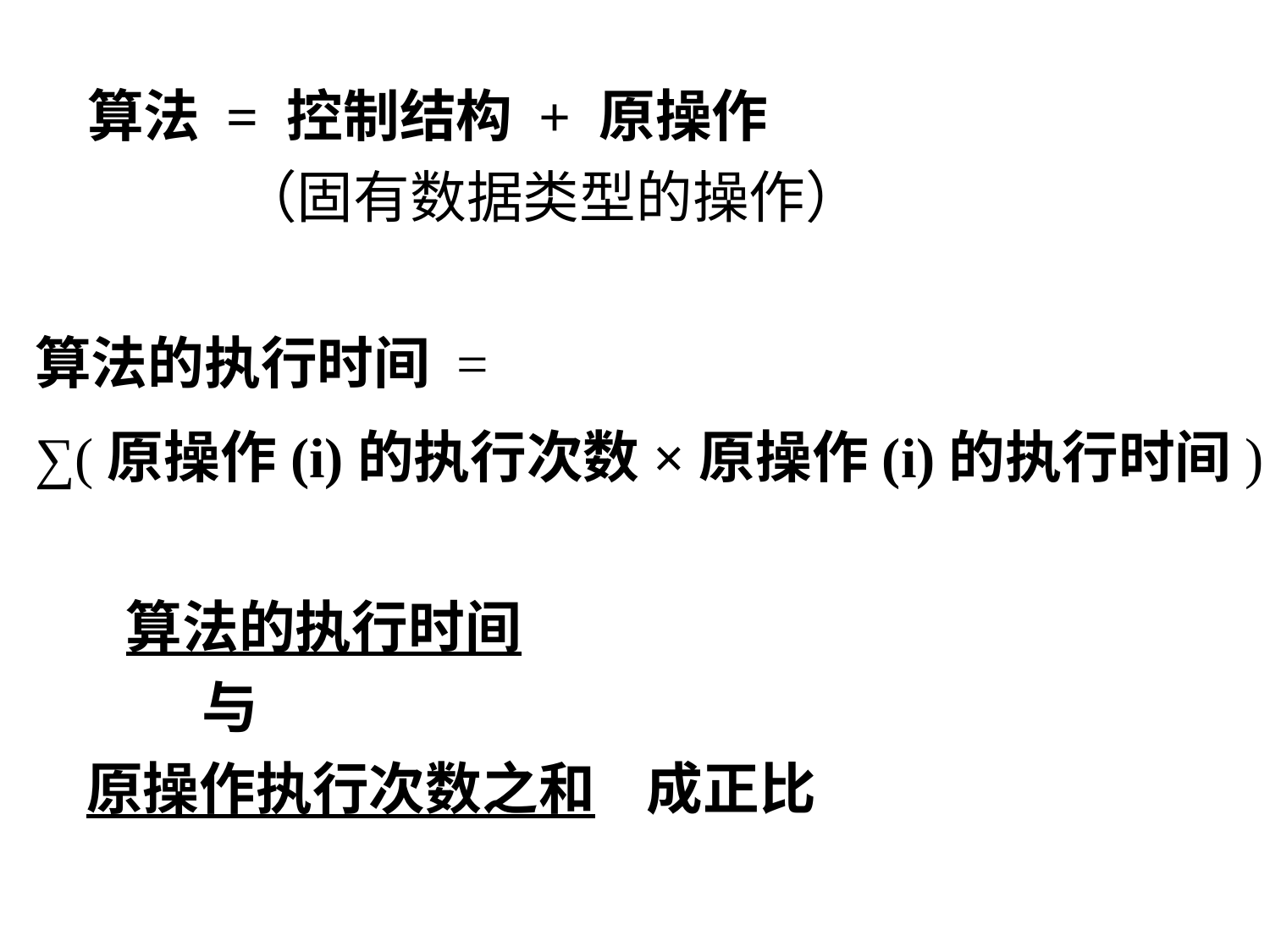

算法 = 控制结构 + 原操作
           （固有数据类型的操作）
算法的执行时间 =
∑(原操作(i)的执行次数×原操作(i)的执行时间)
  算法的执行时间
        与
原操作执行次数之和    成正比